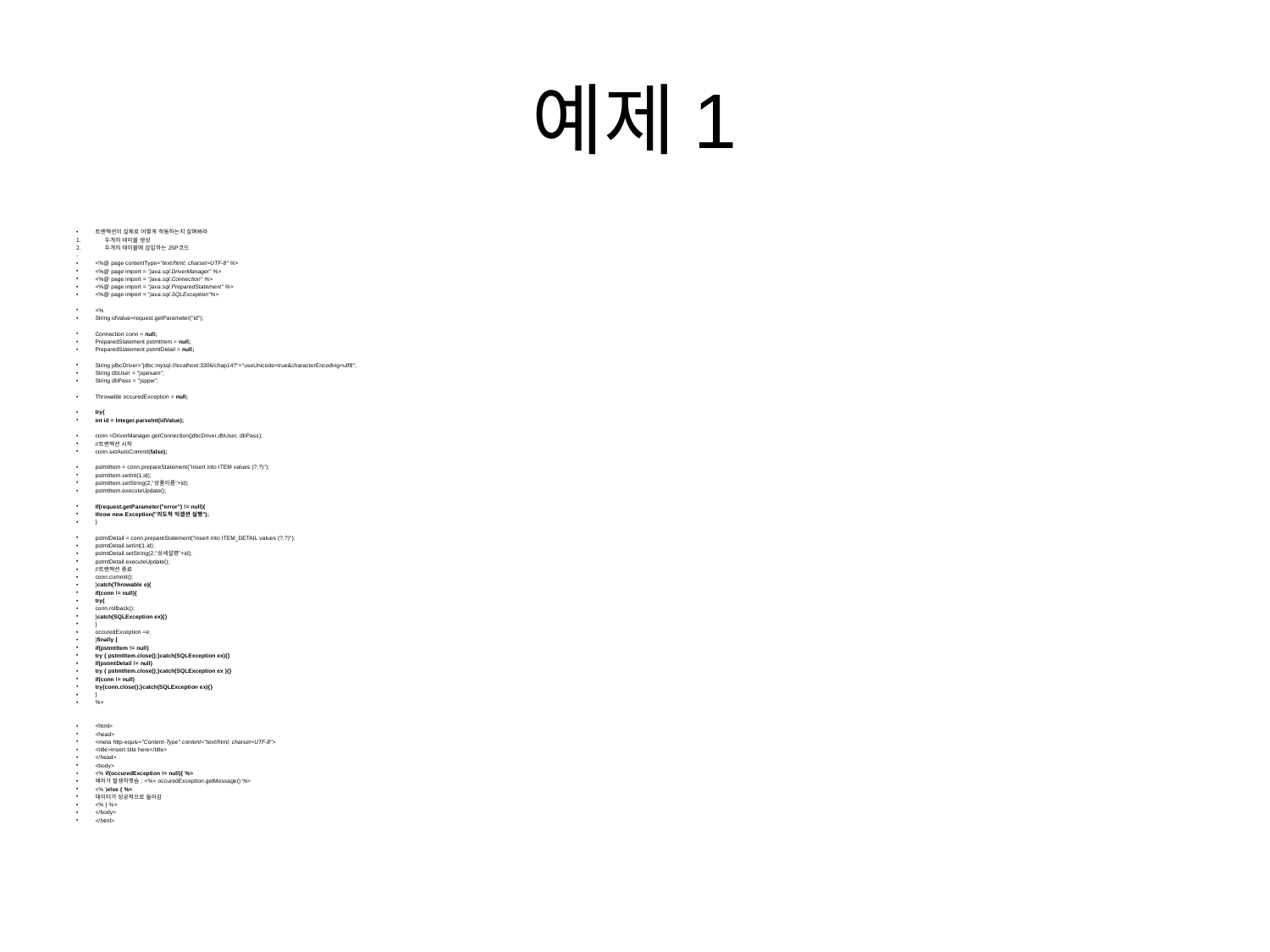

# 예제1
트랜잭션이 실제로 어떻게 작동하는지 살펴봐라
두개의 테이블 생성
두개의 테이블에 삽입하는 JSP코드
-
<%@ page contentType="text/html; charset=UTF-8" %>
<%@ page import = "java.sql.DriverManager" %>
<%@ page import = "java.sql.Connection" %>
<%@ page import = "java.sql.PreparedStatement" %>
<%@ page import = "java.sql.SQLException"%>

<%
String idValue=request.getParameter("id");

Connection conn = null;
PreparedStatement pstmtItem = null;
PreparedStatement pstmtDetail = null;

String jdbcDriver="jdbc:mysql://localhost:3306/chap14?"+"useUnicode=true&characterEncoding=utf8";
String dbUser = "jspexam";
String dbPass = "jsppw";

Throwable occuredException = null;

try{
int id = Integer.parseInt(idValue);

conn =DriverManager.getConnection(jdbcDriver,dbUser, dbPass);
//트랜잭션 시작
conn.setAutoCommit(false);

pstmtItem = conn.prepareStatement("insert into ITEM values (?,?)");
pstmtItem.setInt(1,id);
pstmtItem.setString(2,"상품이름"+id);
pstmtItem.executeUpdate();

if(request.getParameter("error") != null){
throw new Exception("의도적 익셉션 실행");
}

pstmtDetail = conn.prepareStatement("insert into ITEM_DETAIL values (?,?)");
pstmtDetail.setInt(1,id);
pstmtDetail.setString(2,"상세설명"+id);
pstmtDetail.executeUpdate();
//트랜잭션 종료
conn.commit();
}catch(Throwable e){
if(conn != null){
try{
conn.rollback();
}catch(SQLException ex){}
}
occuredException =e;
}finally {
if(pstmtItem != null)
try { pstmtItem.close();}catch(SQLException ex){}
if(pstmtDetail != null)
try { pstmtItem.close();}catch(SQLException ex ){}
if(conn != null)
try{conn.close();}catch(SQLException ex){}
}
%>

<html>
<head>
<meta http-equiv="Content-Type" content="text/html; charset=UTF-8">
<title>Insert title here</title>
</head>
<body>
<% if(occuredException != null){ %>
에러가 발생하엿슴 : <%= occuredException.getMessage() %>
<% }else { %>
데이터가 성공적으로 들어감
<% } %>
</body>
</html>